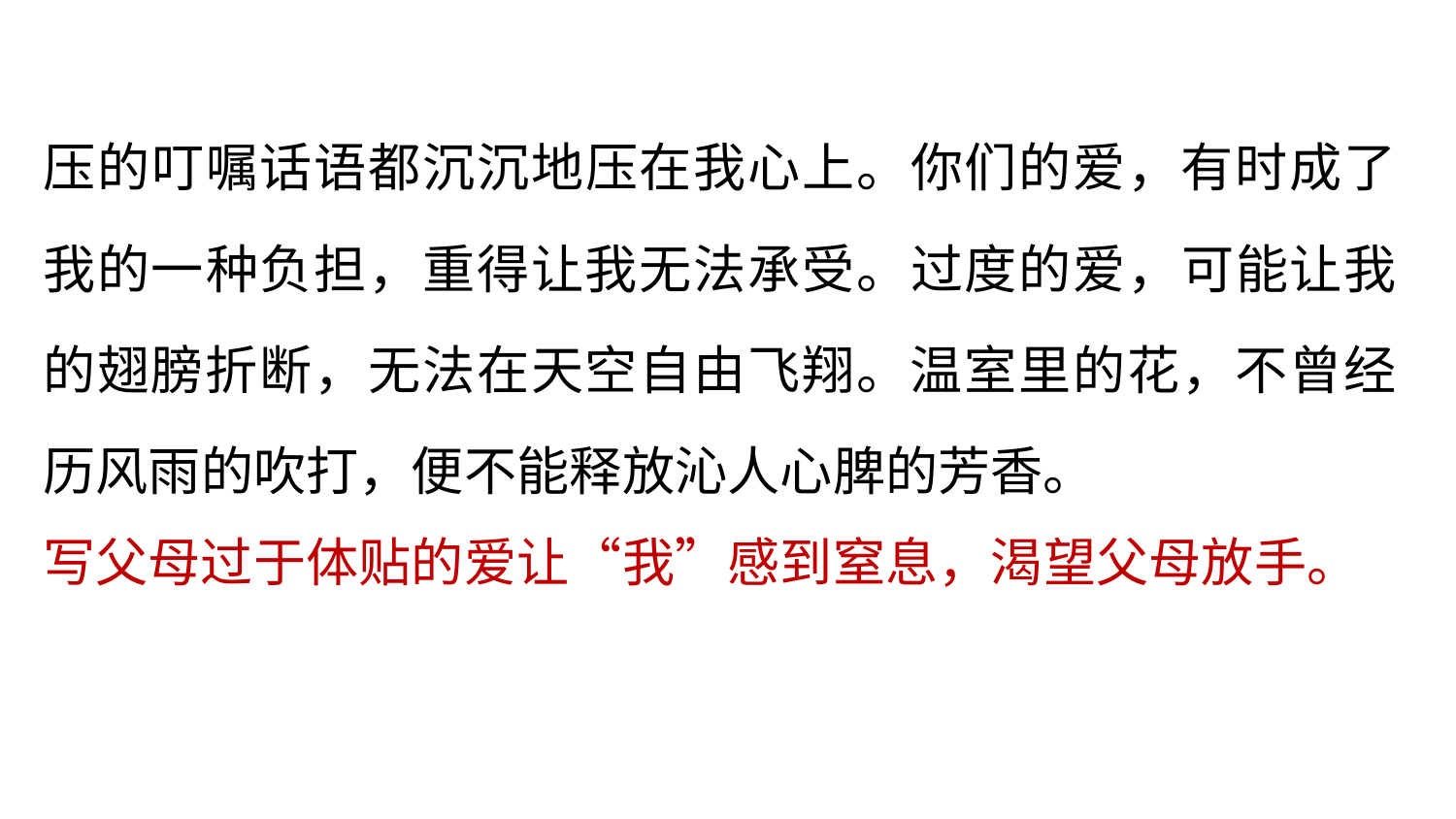

压的叮嘱话语都沉沉地压在我心上。你们的爱，有时成了我的一种负担，重得让我无法承受。过度的爱，可能让我的翅膀折断，无法在天空自由飞翔。温室里的花，不曾经历风雨的吹打，便不能释放沁人心脾的芳香。
写父母过于体贴的爱让“我”感到窒息，渴望父母放手。